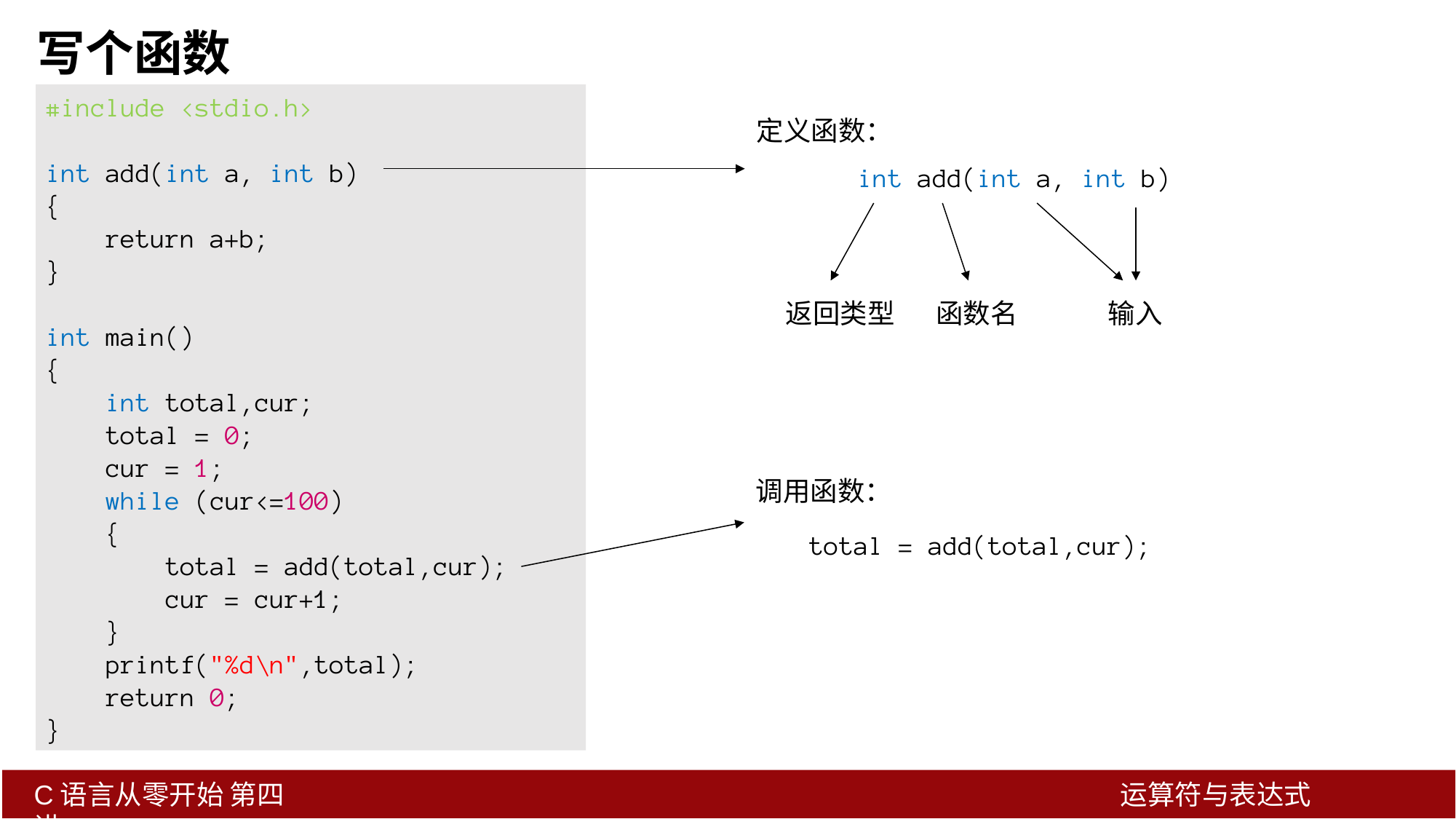

# 写个函数
#include <stdio.h>

int add(int a, int b)
{
    return a+b;
}

int main()
{
    int total,cur;
    total = 0;
    cur = 1;
    while (cur<=100)
    {
        total = add(total,cur);
        cur = cur+1;
    }
    printf("%d\n",total);
    return 0;
}
定义函数：
int add(int a, int b)
返回类型
函数名
输入
调用函数：
total = add(total,cur);